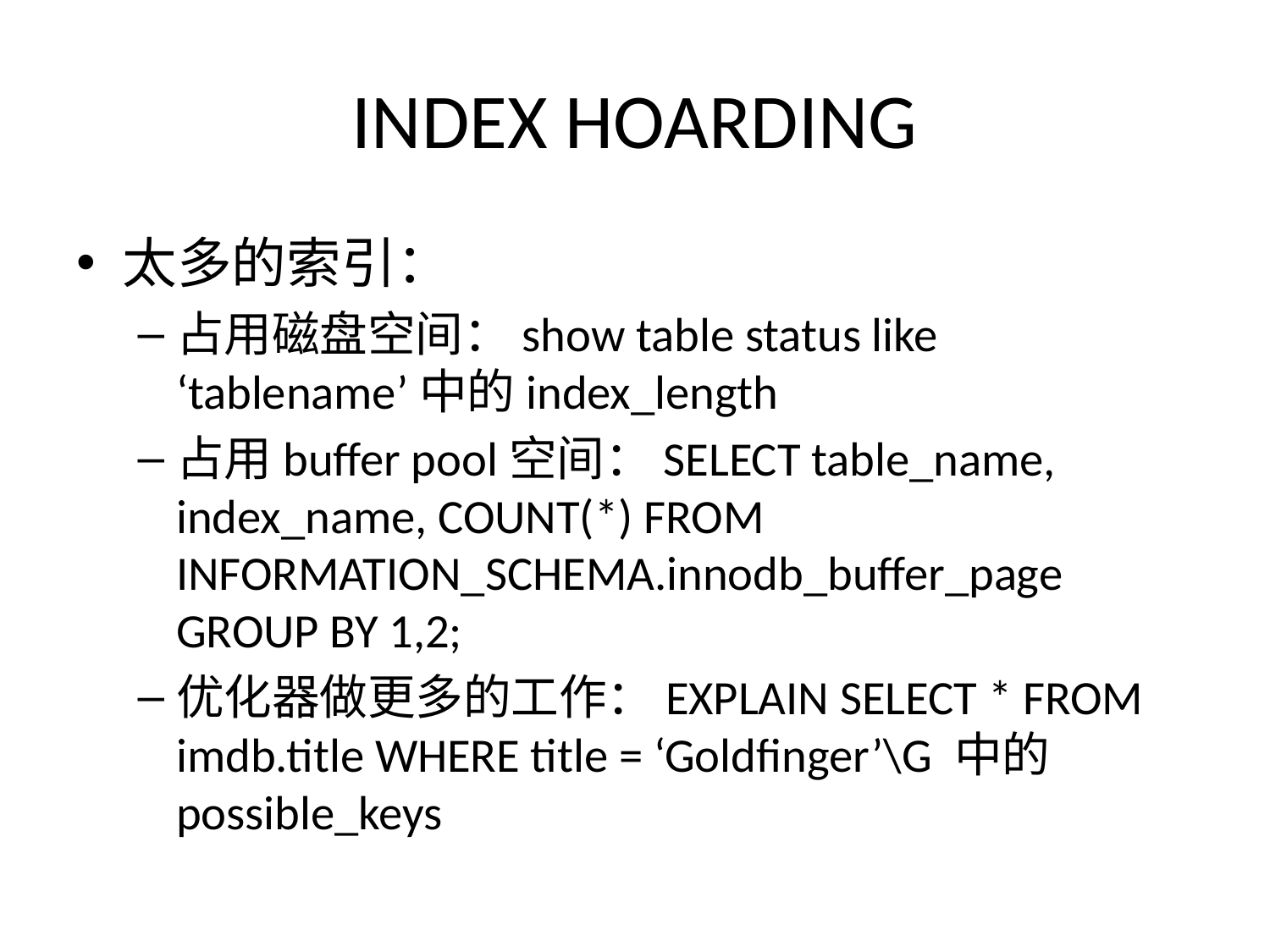

# INDEX HOARDING
太多的索引：
占用磁盘空间：show table status like ‘tablename’中的index_length
占用buffer pool空间：SELECT table_name, index_name, COUNT(*) FROM  INFORMATION_SCHEMA.innodb_buffer_page GROUP BY 1,2;
优化器做更多的工作：EXPLAIN SELECT * FROM imdb.title WHERE title = ‘Goldfinger’\G 中的possible_keys